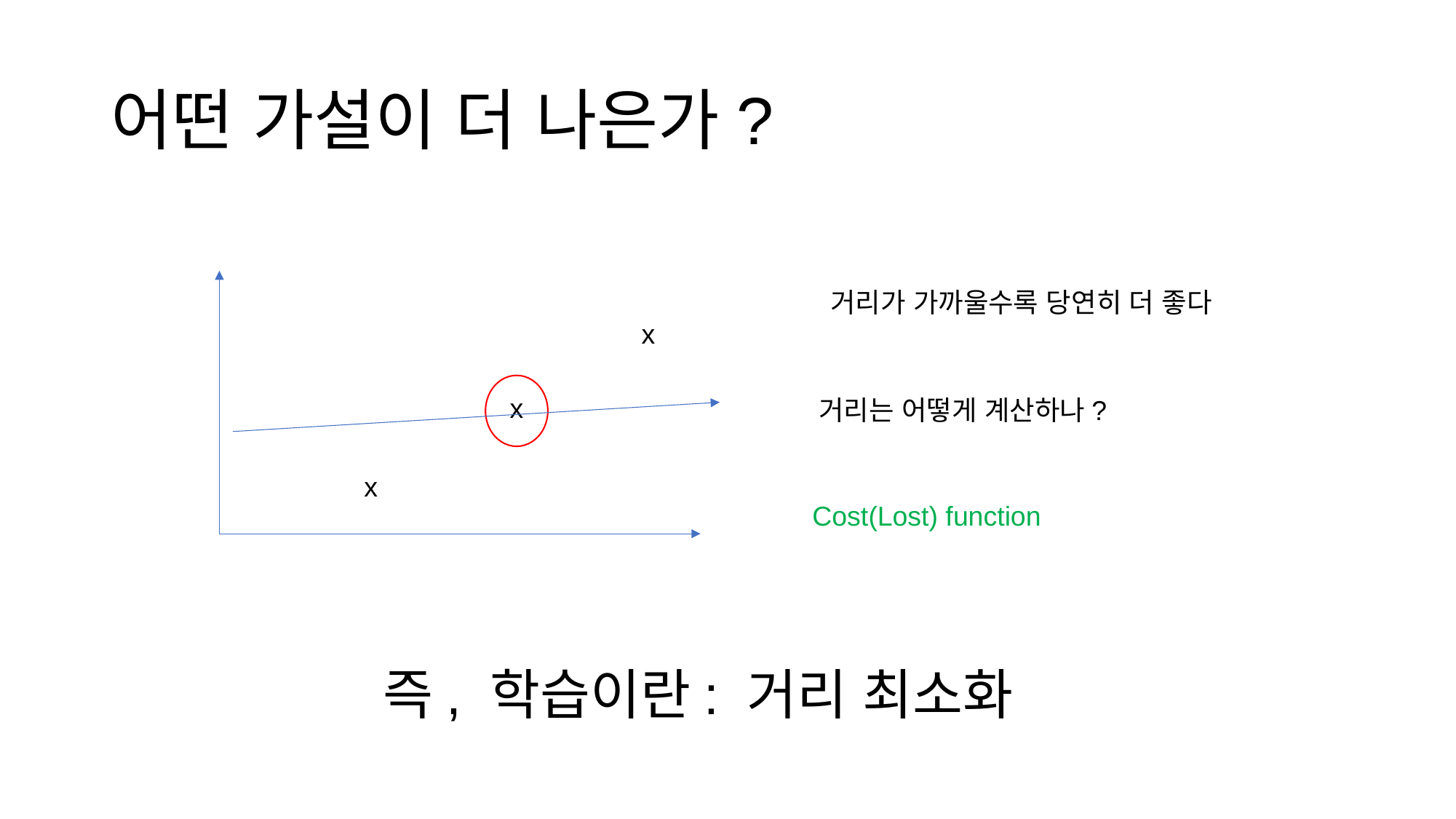

# 어떤 가설이 더 나은가?
거리가 가까울수록 당연히 더 좋다
x

x
거리는 어떻게 계산하나?
x
Cost(Lost) function
즉, 학습이란: 거리 최소화